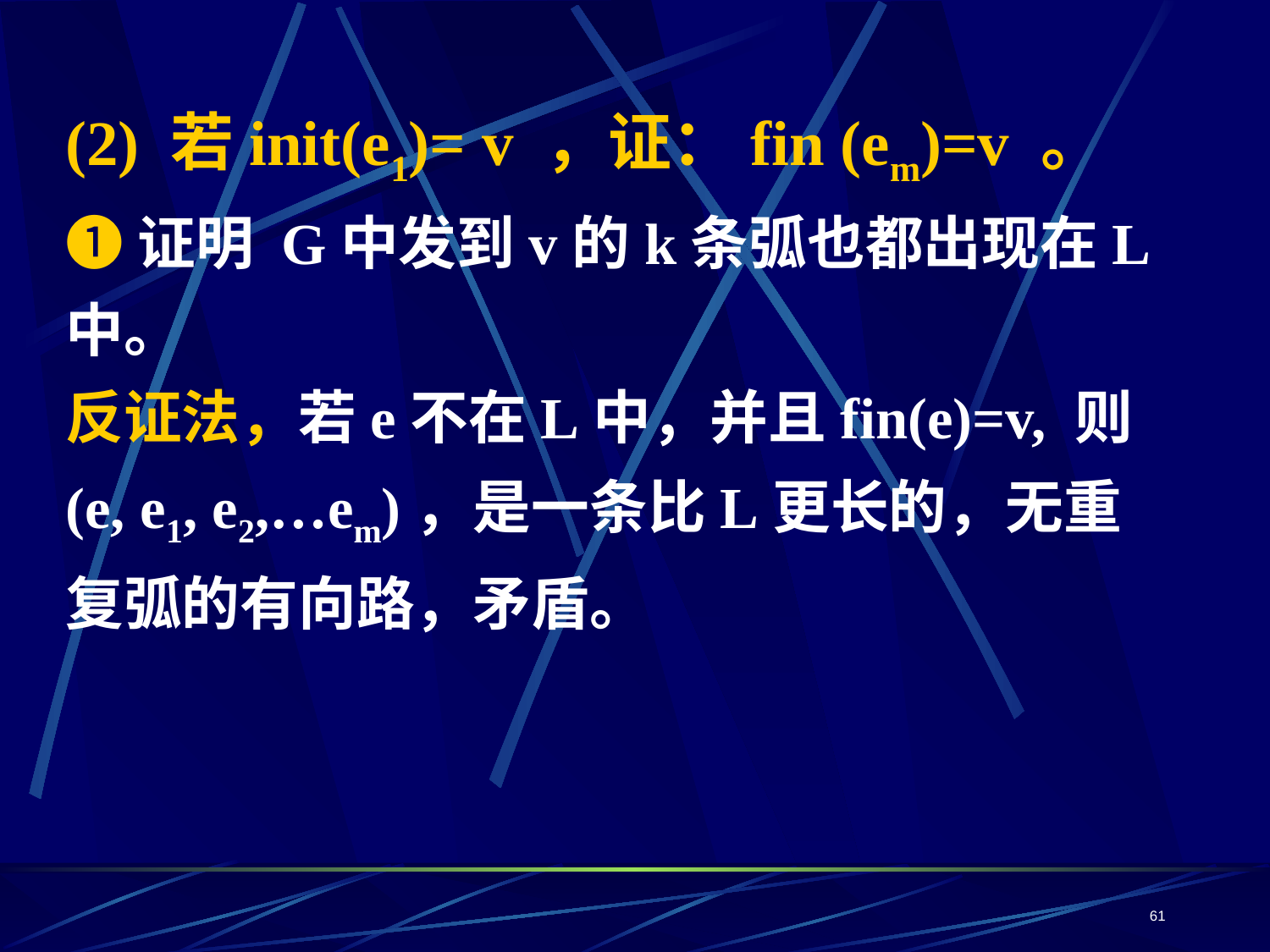

(2) 若init(e1)= v ，证：fin (em)=v 。
❶证明 G中发到v的k条弧也都出现在L中。
反证法，若e不在L中，并且fin(e)=v, 则
(e, e1, e2,…em)，是一条比L更长的，无重复弧的有向路，矛盾。

61